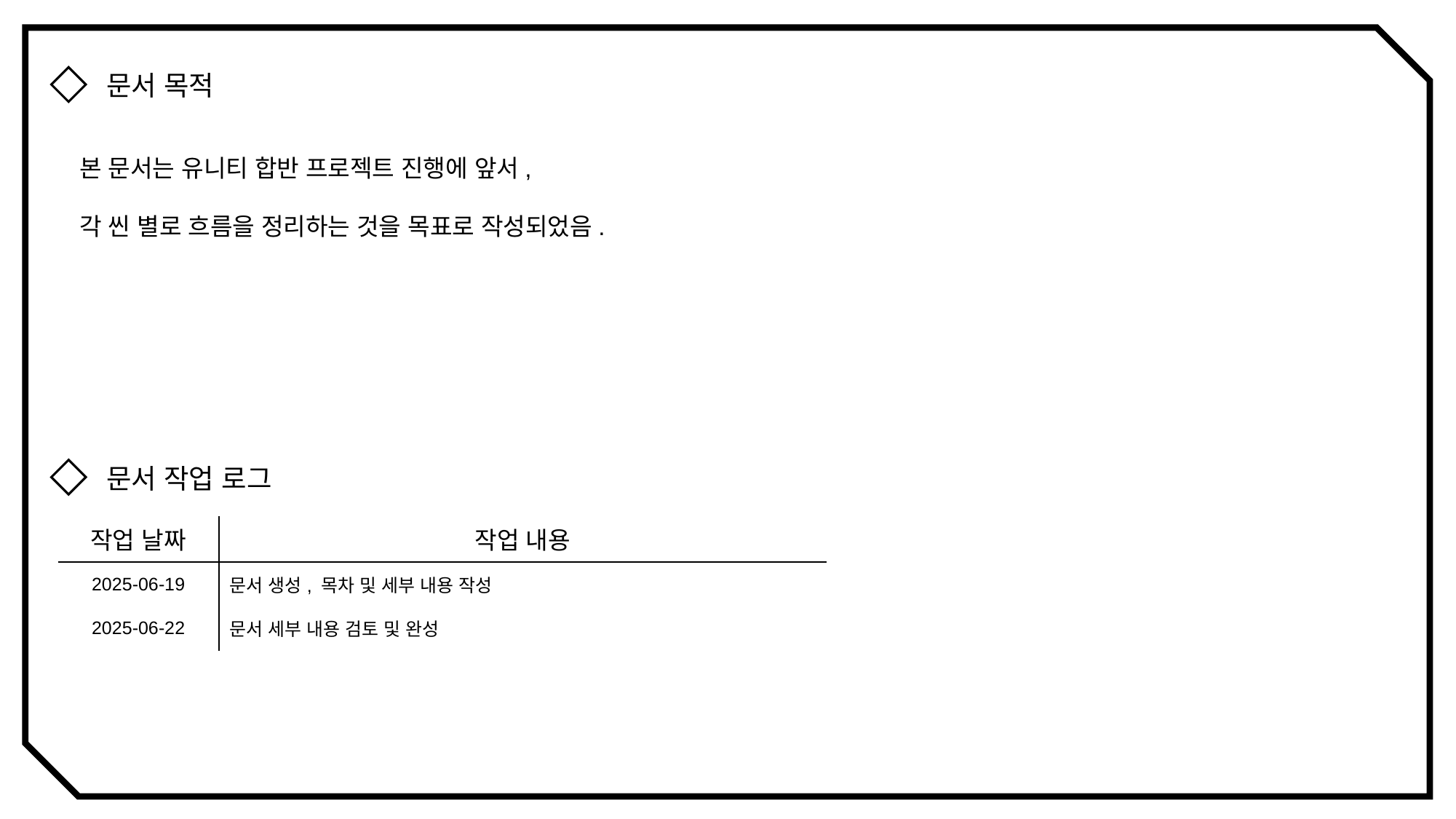

문서 목적

본 문서는 유니티 합반 프로젝트 진행에 앞서,
각 씬 별로 흐름을 정리하는 것을 목표로 작성되었음.
문서 작업 로그

| 작업 날짜 | 작업 내용 |
| --- | --- |
| 2025-06-19 | 문서 생성, 목차 및 세부 내용 작성 |
| 2025-06-22 | 문서 세부 내용 검토 및 완성 |